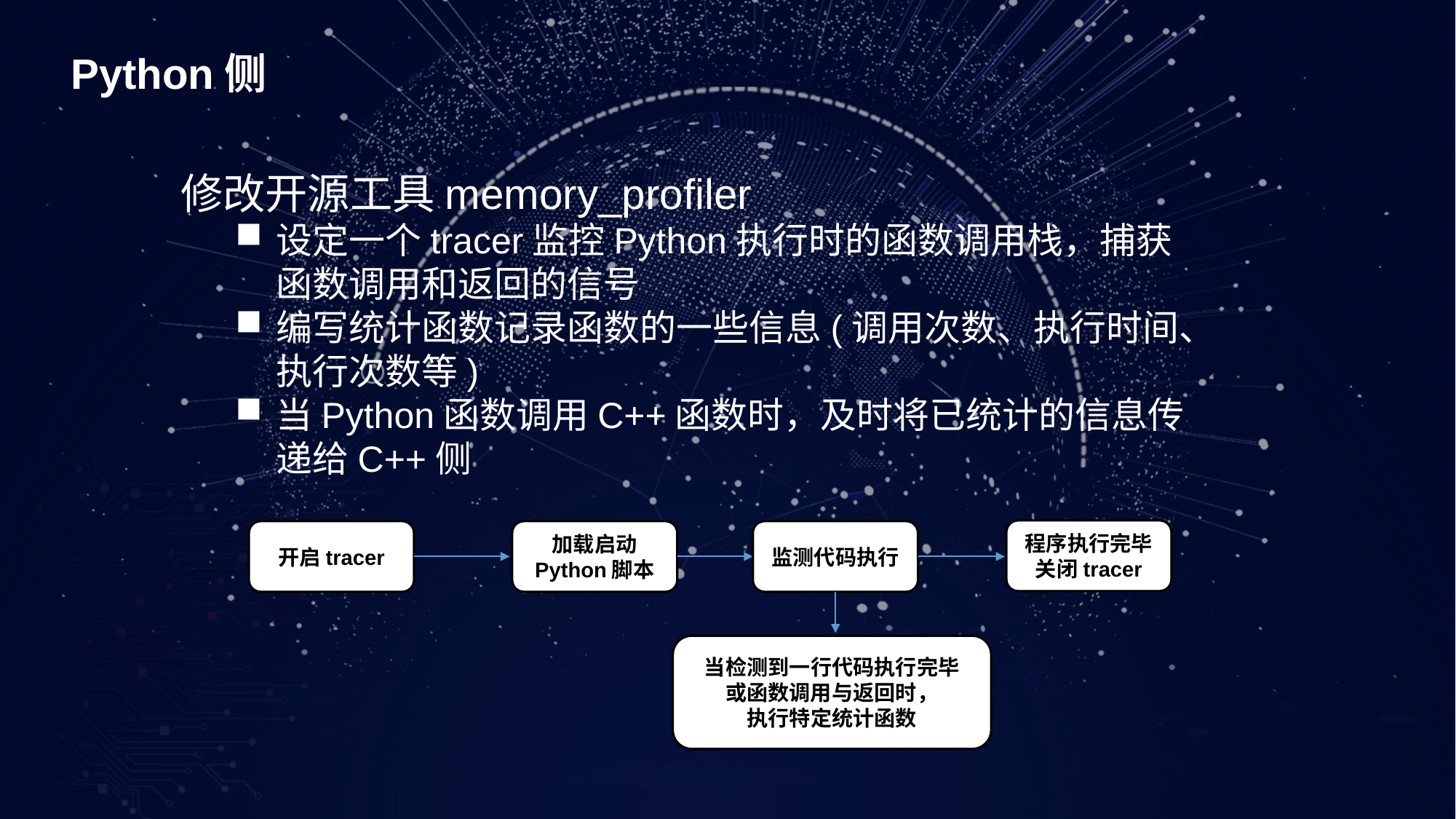

Python侧

修改开源工具memory_profiler
设定一个tracer监控Python执行时的函数调用栈，捕获函数调用和返回的信号
编写统计函数记录函数的一些信息(调用次数、执行时间、执行次数等)
当Python函数调用C++函数时，及时将已统计的信息传递给C++侧

程序执行完毕
关闭tracer
开启tracer
加载启动
Python脚本
监测代码执行
当检测到一行代码执行完毕
或函数调用与返回时，
执行特定统计函数